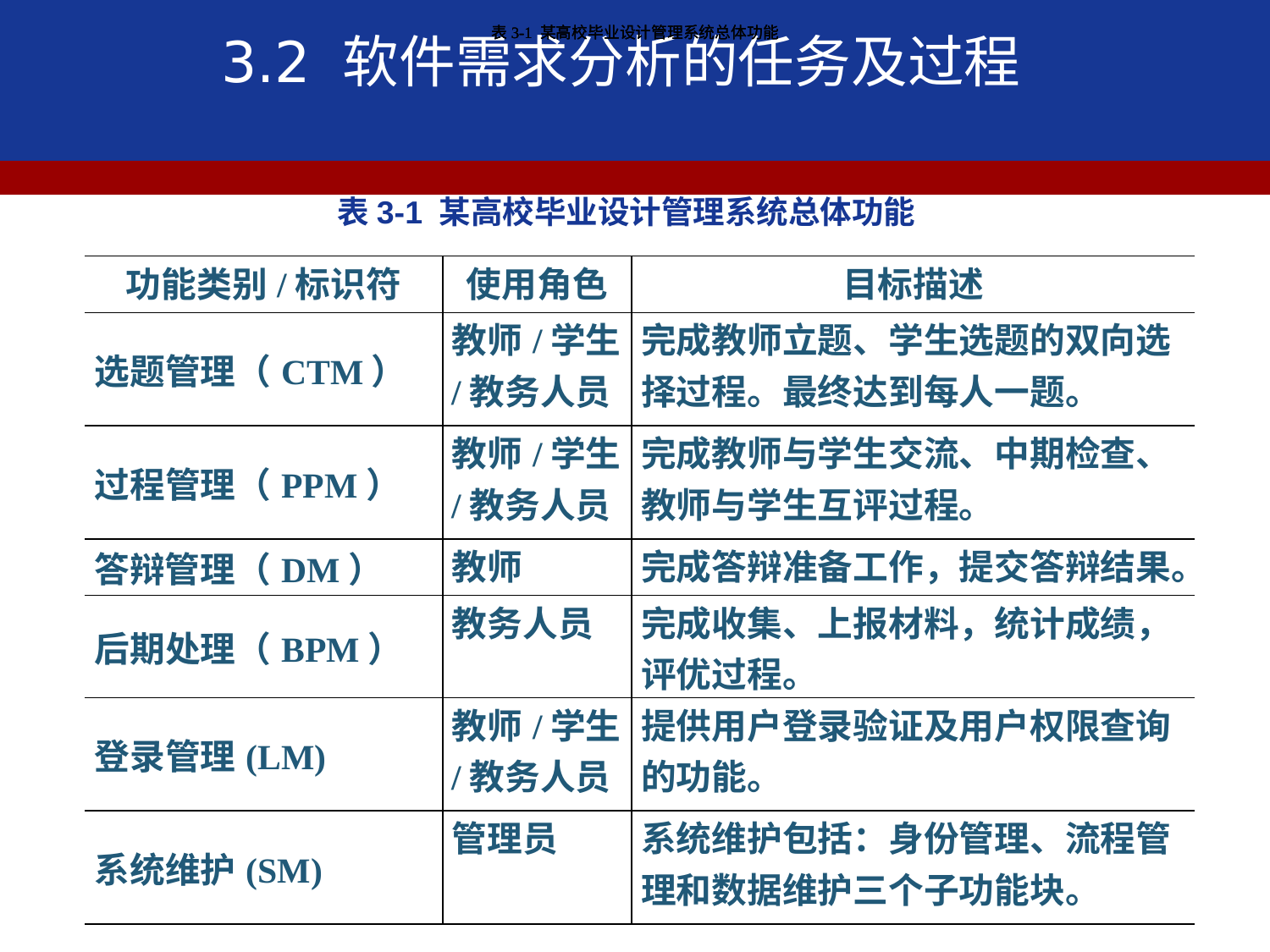

表3-1 某高校毕业设计管理系统总体功能
表3-1 某高校毕业设计管理系统总体功能
表3-1 某高校毕业设计管理系统总体功能
3.2 软件需求分析的任务及过程

表3-1 某高校毕业设计管理系统总体功能
| 功能类别/标识符 | 使用角色 | 目标描述 |
| --- | --- | --- |
| 选题管理（CTM） | 教师/学生/教务人员 | 完成教师立题、学生选题的双向选择过程。最终达到每人一题。 |
| 过程管理（PPM） | 教师/学生/教务人员 | 完成教师与学生交流、中期检查、教师与学生互评过程。 |
| 答辩管理（DM） | 教师 | 完成答辩准备工作，提交答辩结果。 |
| 后期处理（BPM） | 教务人员 | 完成收集、上报材料，统计成绩，评优过程。 |
| 登录管理(LM) | 教师/学生/教务人员 | 提供用户登录验证及用户权限查询的功能。 |
| 系统维护(SM) | 管理员 | 系统维护包括：身份管理、流程管理和数据维护三个子功能块。 |